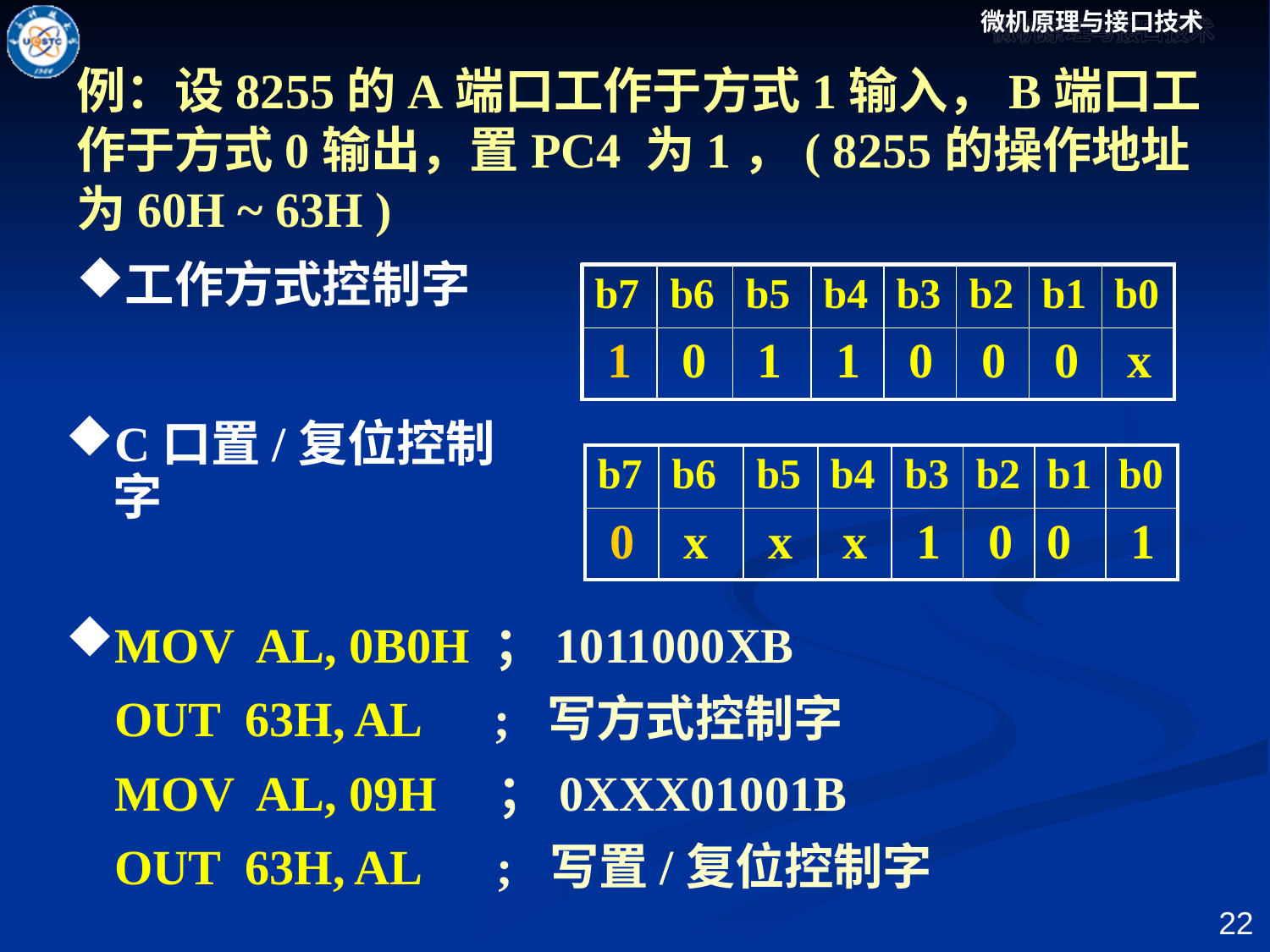

例：设8255的A端口工作于方式1输入，B端口工作于方式0输出，置PC4 为1，( 8255的操作地址为60H ~ 63H )
工作方式控制字
| b7 | b6 | b5 | b4 | b3 | b2 | b1 | b0 |
| --- | --- | --- | --- | --- | --- | --- | --- |
| 1 | 0 | 1 | 1 | 0 | 0 | 0 | x |
C口置/复位控制字
| b7 | b6 | b5 | b4 | b3 | b2 | b1 | b0 |
| --- | --- | --- | --- | --- | --- | --- | --- |
| 0 | x | x | x | 1 | 0 | 0 | 1 |
MOV  AL, 0B0H ；1011000XB
    OUT  63H, AL      ;  写方式控制字
    MOV  AL, 09H    ；0XXX01001B
    OUT  63H, AL      ;  写置/复位控制字